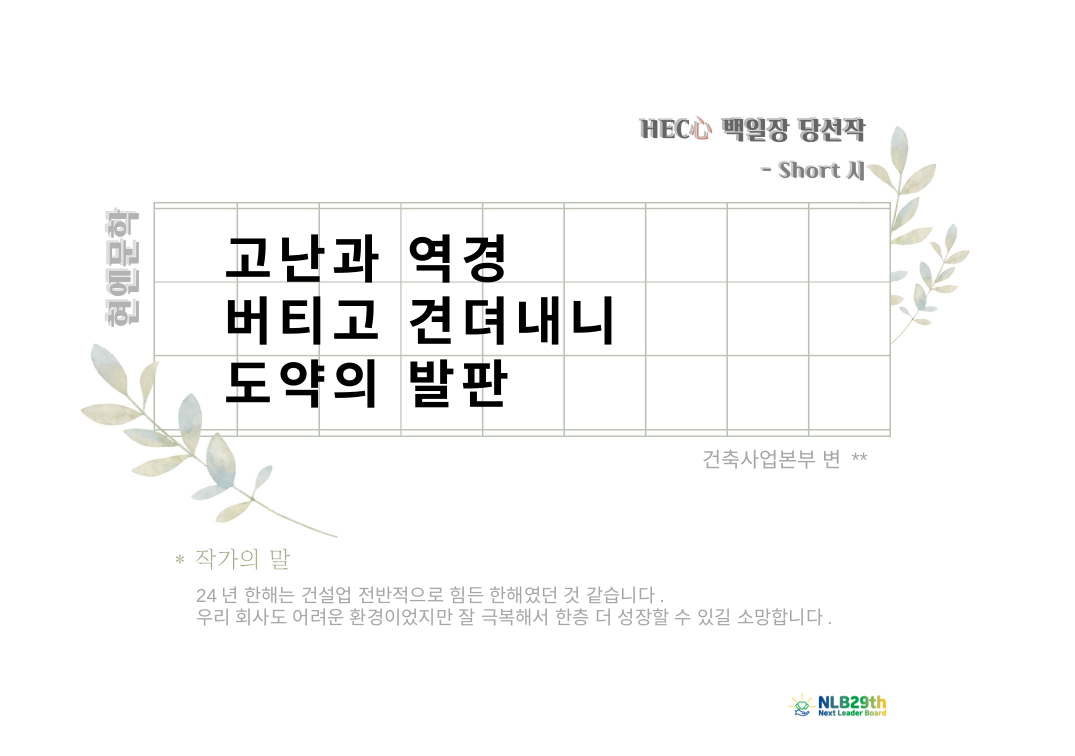

고난과 역경
버티고 견뎌내니
도약의 발판
건축사업본부 변 **
24년 한해는 건설업 전반적으로 힘든 한해였던 것 같습니다.
우리 회사도 어려운 환경이었지만 잘 극복해서 한층 더 성장할 수 있길 소망합니다.